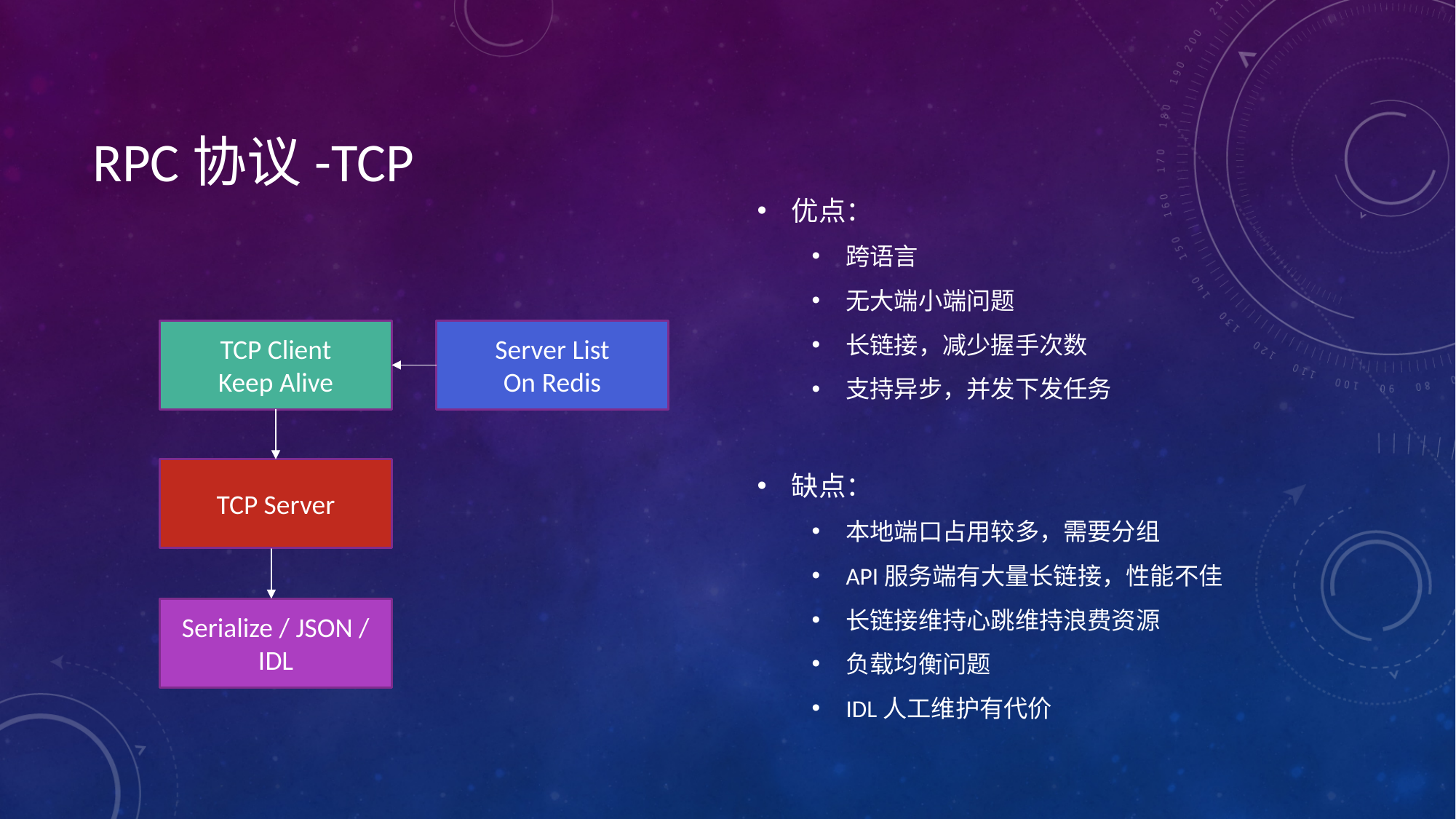

# RPC协议-TCP
优点：
跨语言
无大端小端问题
长链接，减少握手次数
支持异步，并发下发任务

缺点：
本地端口占用较多，需要分组
API服务端有大量长链接，性能不佳
长链接维持心跳维持浪费资源
负载均衡问题
IDL人工维护有代价

Server List
On Redis
TCP Client
Keep Alive
TCP Server
Serialize / JSON / IDL